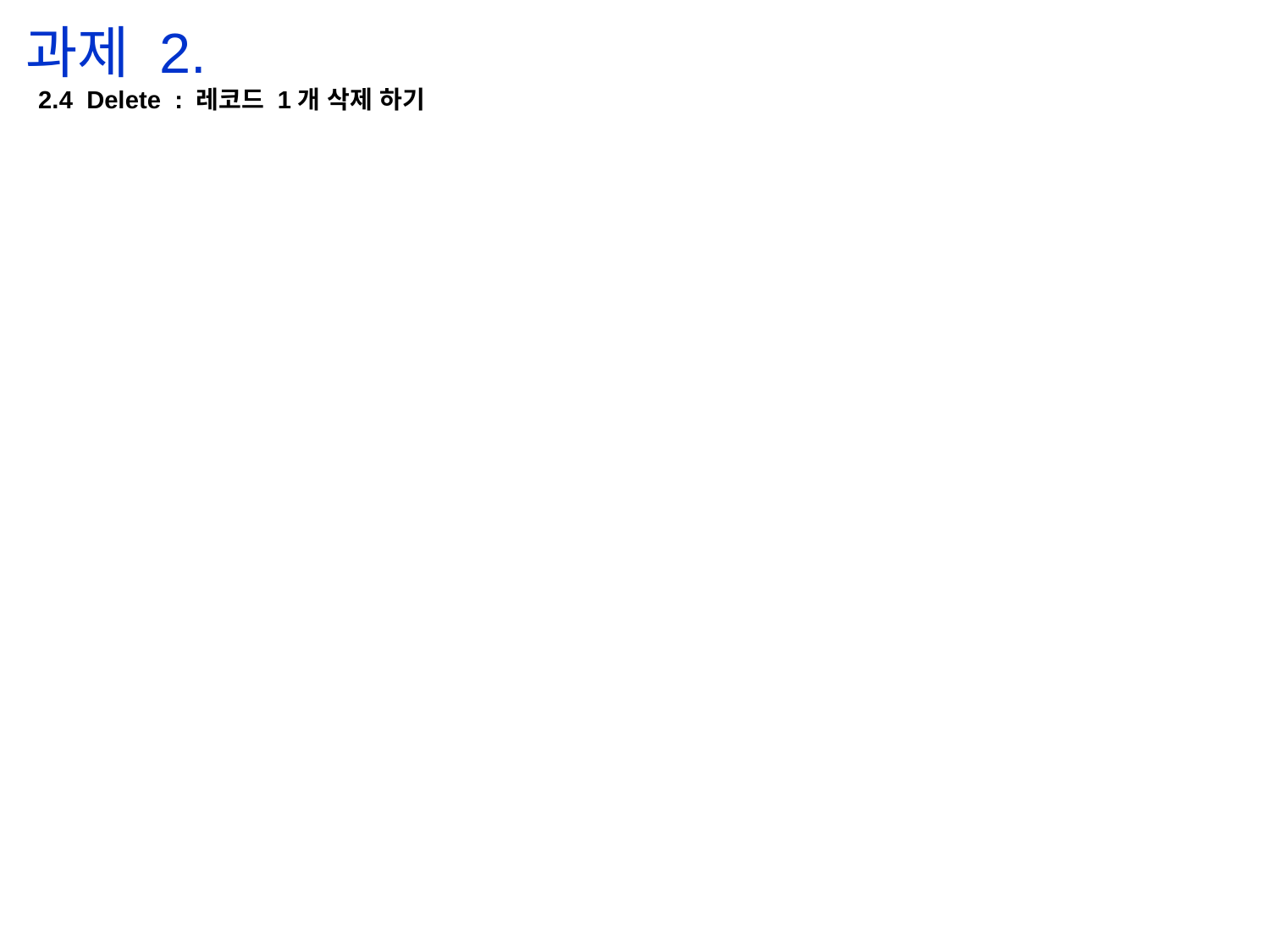

과제 2.
2.4  Delete  : 레코드 1개 삭제 하기